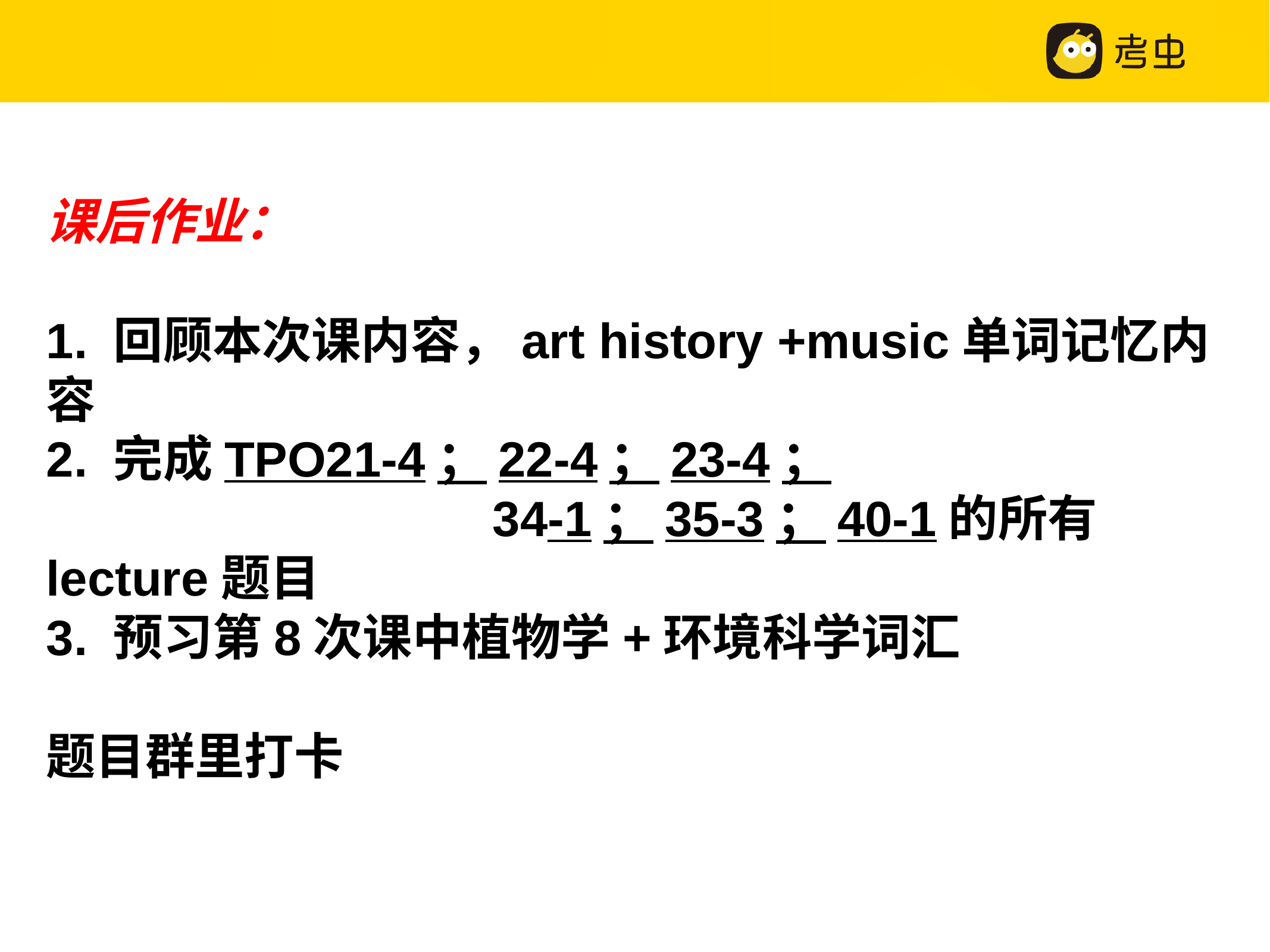

课后作业：

1. 回顾本次课内容，art history +music单词记忆内容
2. 完成TPO21-4；22-4；23-4；
					34-1；35-3；40-1的所有lecture题目
3. 预习第8次课中植物学+环境科学词汇

题目群里打卡